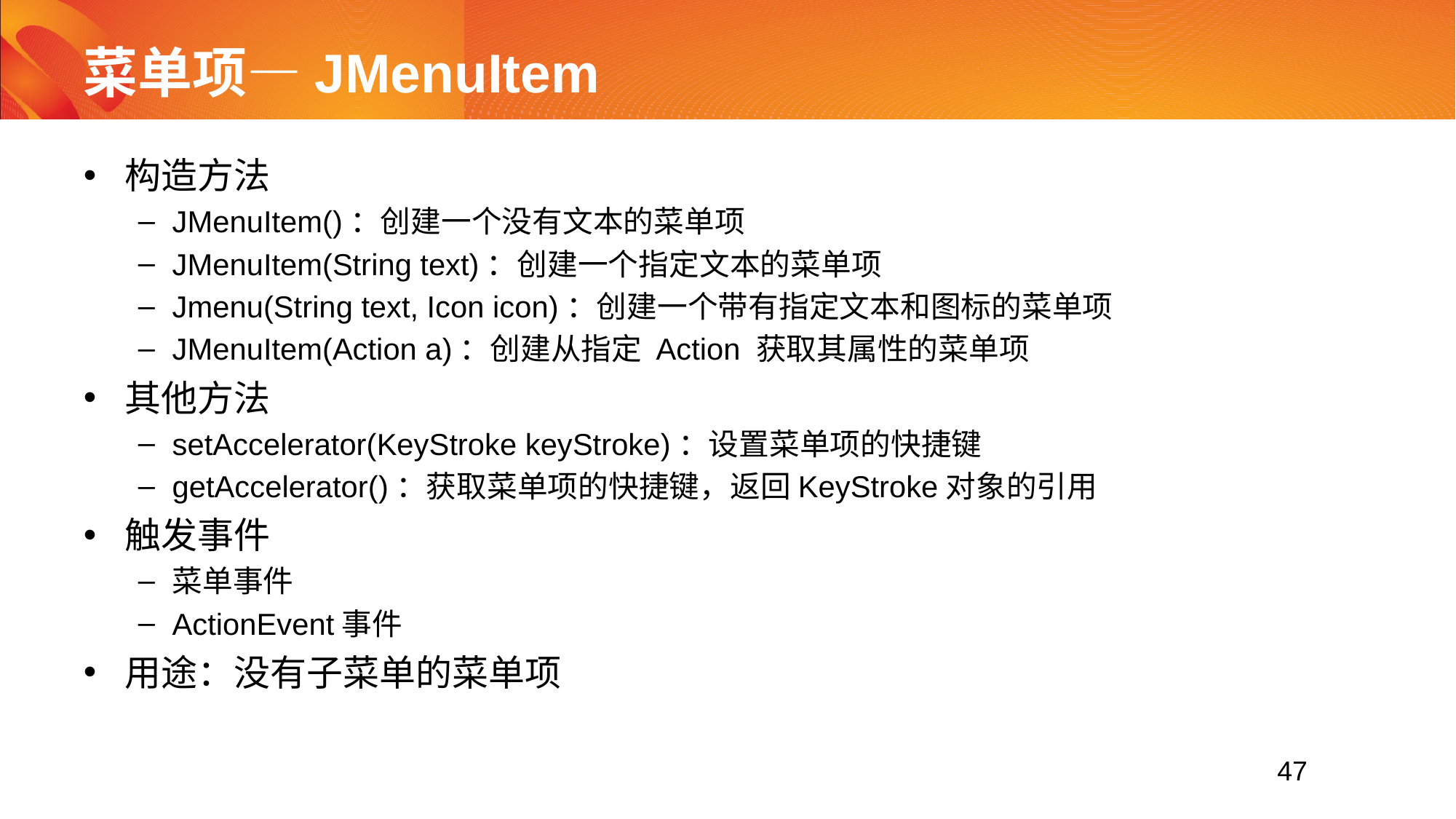

# 菜单项—JMenuItem
构造方法
JMenuItem()：创建一个没有文本的菜单项
JMenuItem(String text)：创建一个指定文本的菜单项
Jmenu(String text, Icon icon)：创建一个带有指定文本和图标的菜单项
JMenuItem(Action a)：创建从指定 Action 获取其属性的菜单项
其他方法
setAccelerator(KeyStroke keyStroke)：设置菜单项的快捷键
getAccelerator()：获取菜单项的快捷键，返回KeyStroke对象的引用
触发事件
菜单事件
ActionEvent事件
用途：没有子菜单的菜单项